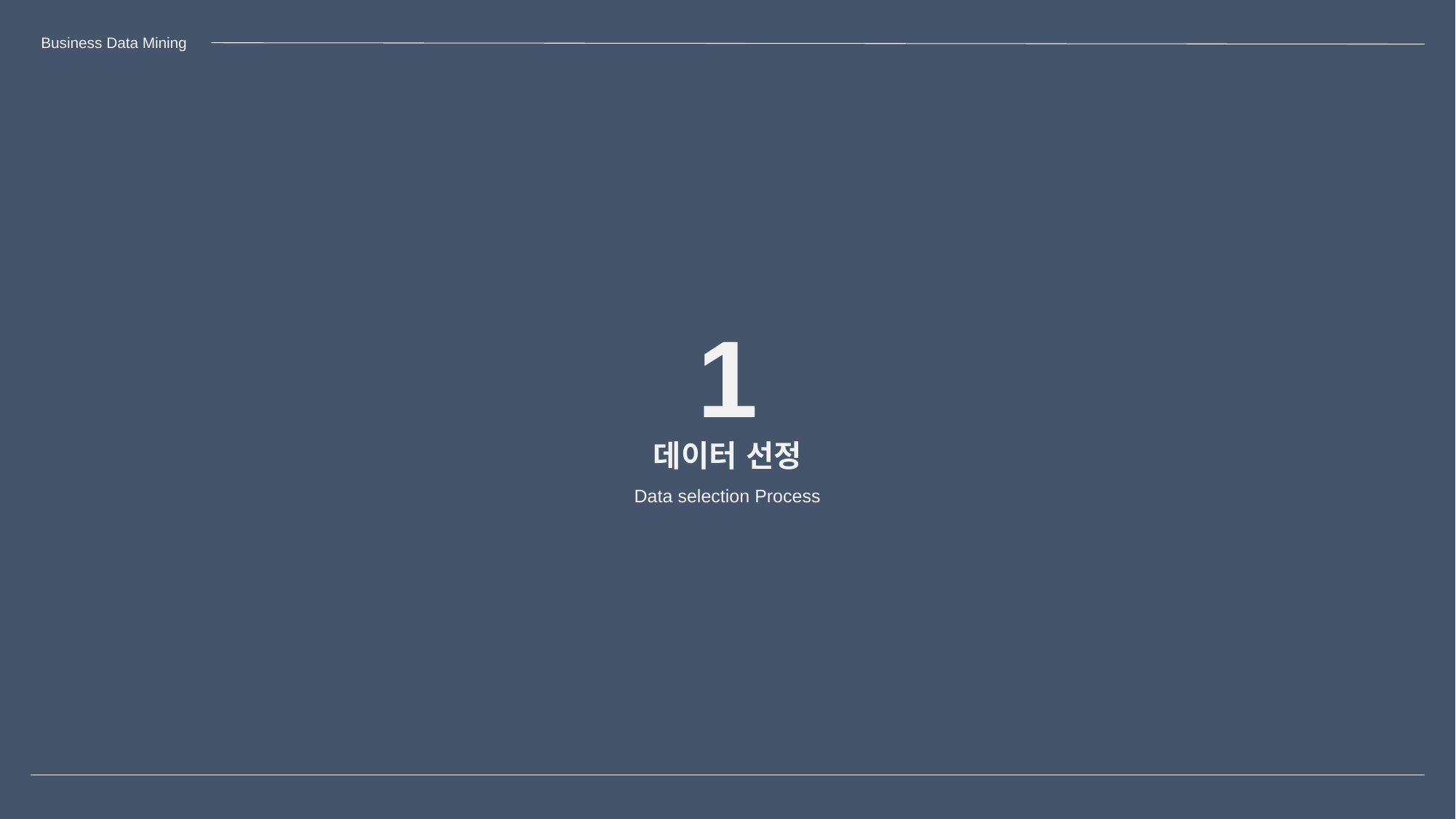

Business Data Mining
1
데이터 선정
Data selection Process